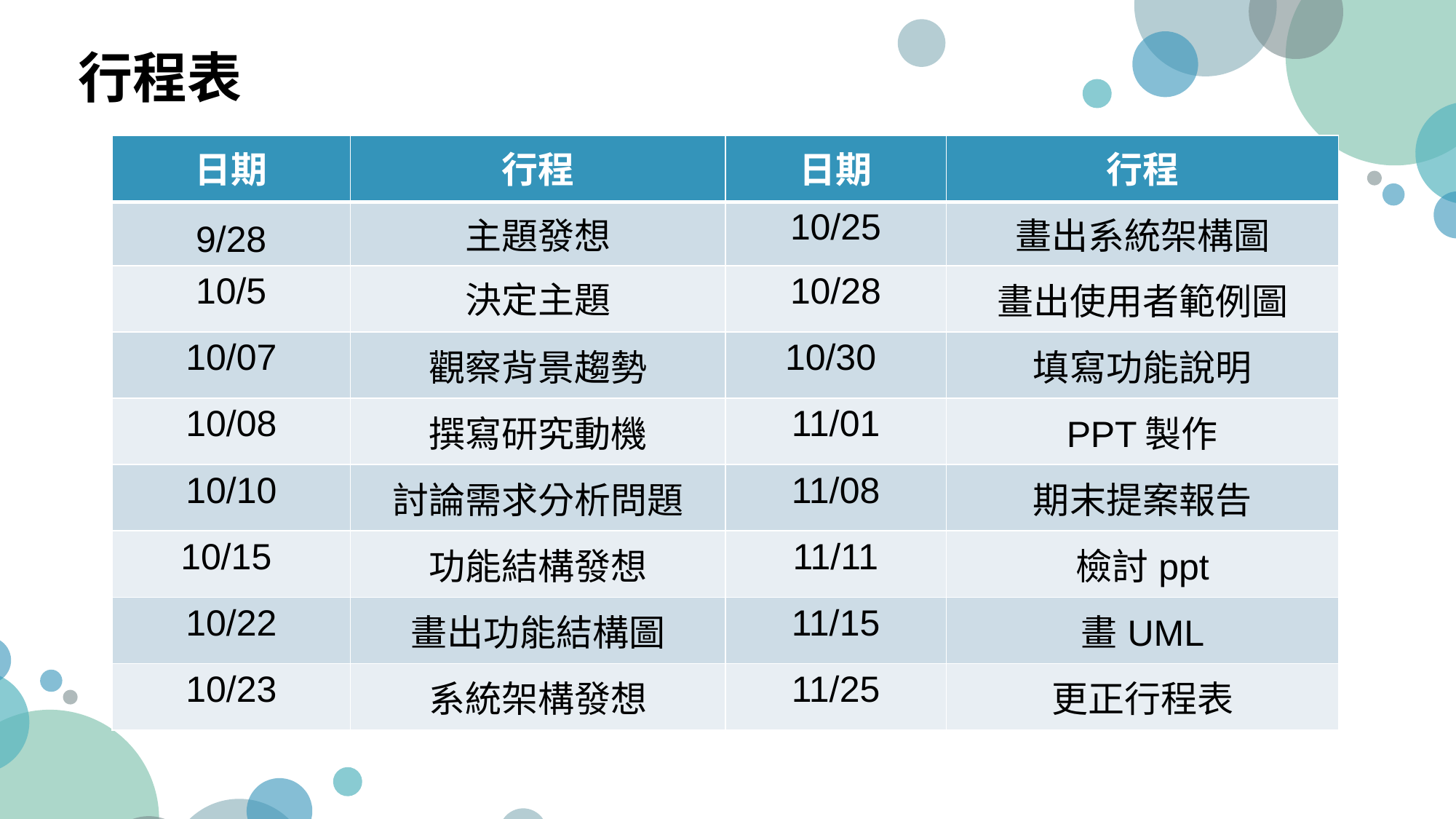

行程表
| 日期 | 行程 | 日期 | 行程 |
| --- | --- | --- | --- |
| 9/28 | 主題發想 | 10/25 | 畫出系統架構圖 |
| 10/5 | 決定主題 | 10/28 | 畫出使用者範例圖 |
| 10/07 | 觀察背景趨勢 | 10/30 | 填寫功能說明 |
| 10/08 | 撰寫研究動機 | 11/01 | PPT製作 |
| 10/10 | 討論需求分析問題 | 11/08 | 期末提案報告 |
| 10/15 | 功能結構發想 | 11/11 | 檢討ppt |
| 10/22 | 畫出功能結構圖 | 11/15 | 畫UML |
| 10/23 | 系統架構發想 | 11/25 | 更正行程表 |